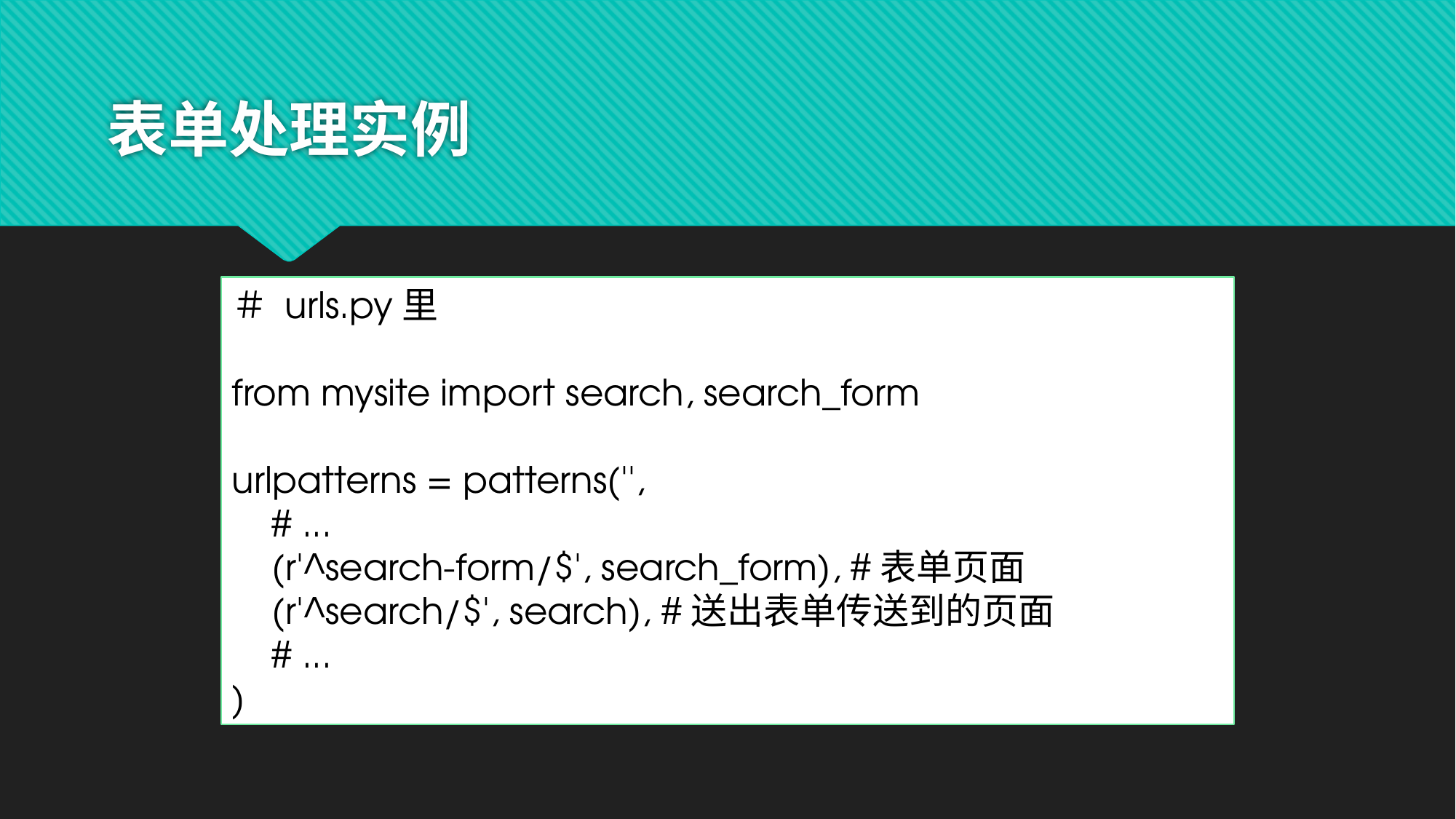

# 表单处理实例
＃ urls.py里

from mysite import search, search_form

urlpatterns = patterns('',
    # ...
    (r'^search-form/$', search_form), #表单页面
    (r'^search/$', search), #送出表单传送到的页面
    # ...
)